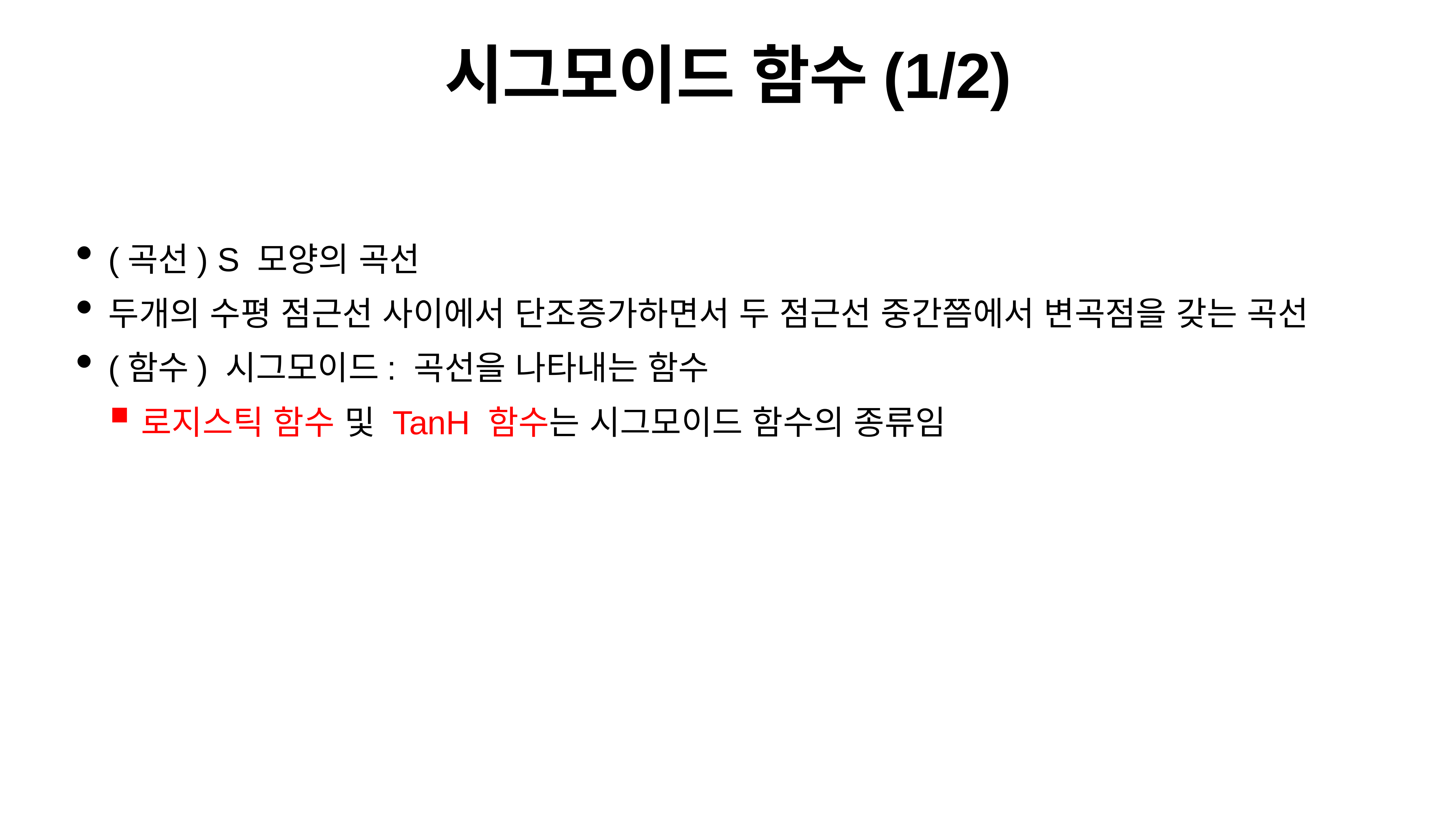

# 시그모이드 함수(1/2)
(곡선) S 모양의 곡선
두개의 수평 점근선 사이에서 단조증가하면서 두 점근선 중간쯤에서 변곡점을 갖는 곡선
(함수) 시그모이드: 곡선을 나타내는 함수
로지스틱 함수 및 TanH 함수는 시그모이드 함수의 종류임